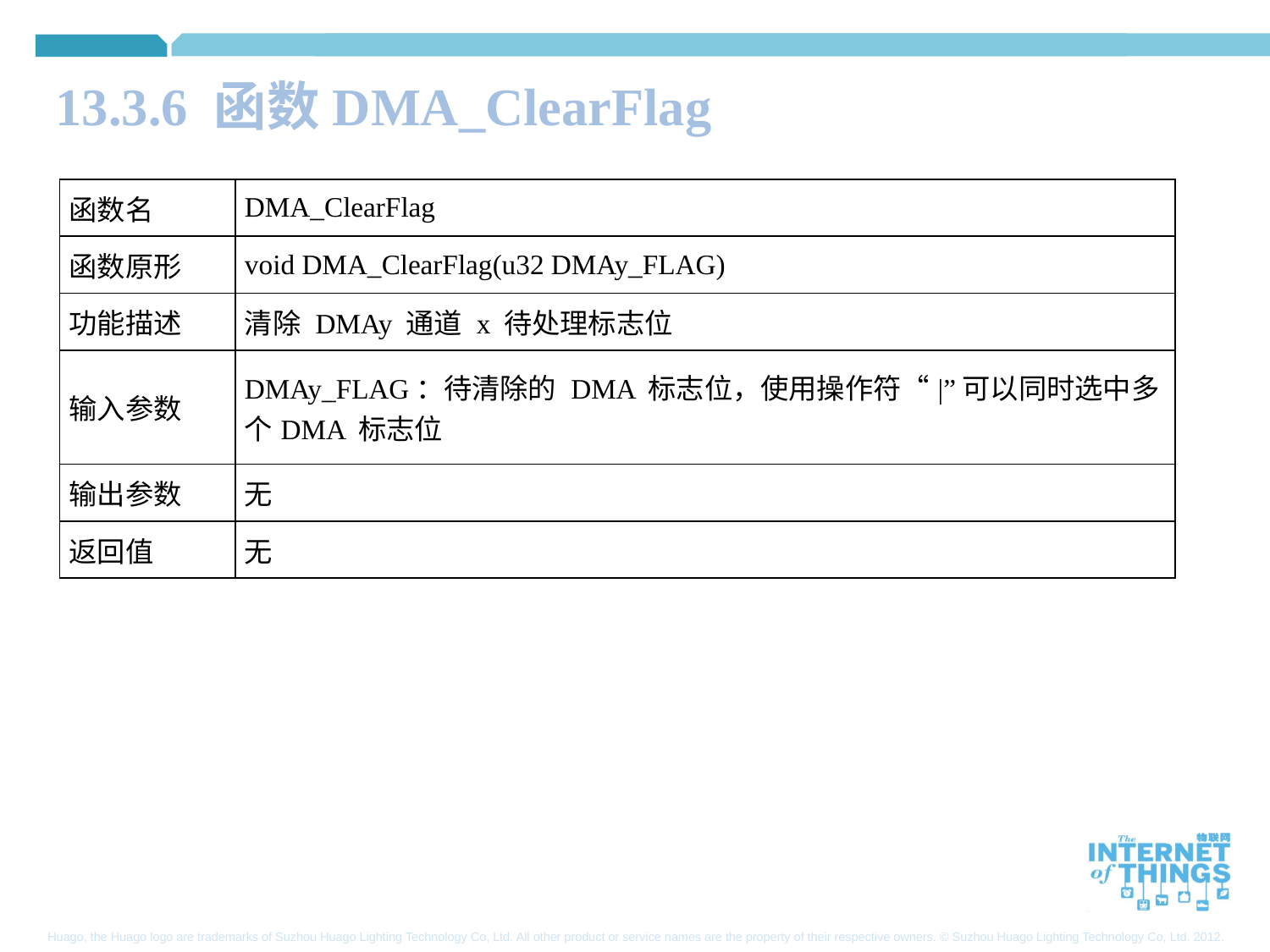

13.3.6 函数DMA_ClearFlag
| 函数名 | DMA\_ClearFlag |
| --- | --- |
| 函数原形 | void DMA\_ClearFlag(u32 DMAy\_FLAG) |
| 功能描述 | 清除 DMAy 通道 x 待处理标志位 |
| 输入参数 | DMAy\_FLAG：待清除的 DMA 标志位，使用操作符“|”可以同时选中多个DMA 标志位 |
| 输出参数 | 无 |
| 返回值 | 无 |